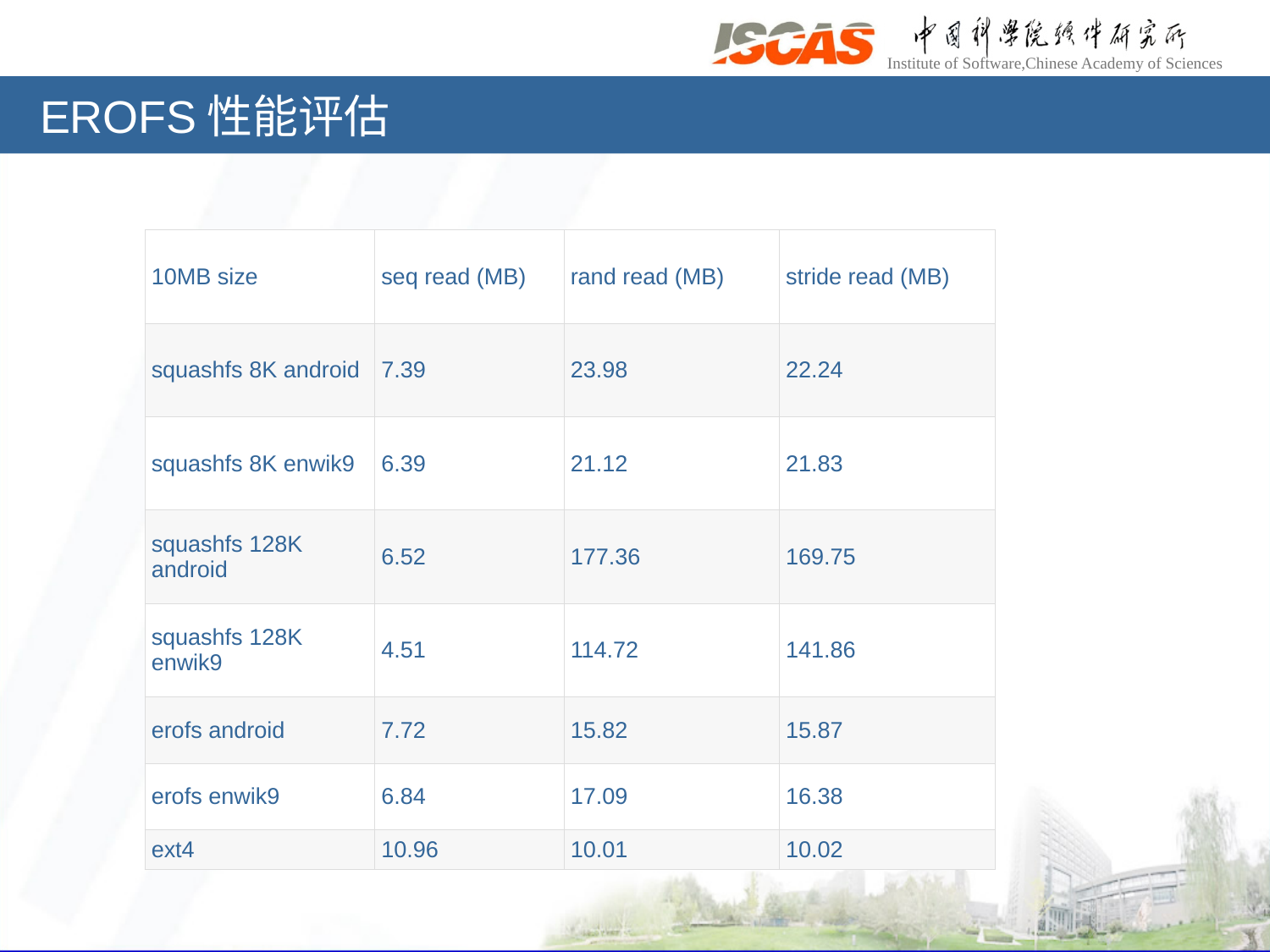

# EROFS性能评估
| 10MB size | seq read (MB) | rand read (MB) | stride read (MB) |
| --- | --- | --- | --- |
| squashfs 8K android | 7.39 | 23.98 | 22.24 |
| squashfs 8K enwik9 | 6.39 | 21.12 | 21.83 |
| squashfs 128K android | 6.52 | 177.36 | 169.75 |
| squashfs 128K enwik9 | 4.51 | 114.72 | 141.86 |
| erofs android | 7.72 | 15.82 | 15.87 |
| erofs enwik9 | 6.84 | 17.09 | 16.38 |
| ext4 | 10.96 | 10.01 | 10.02 |